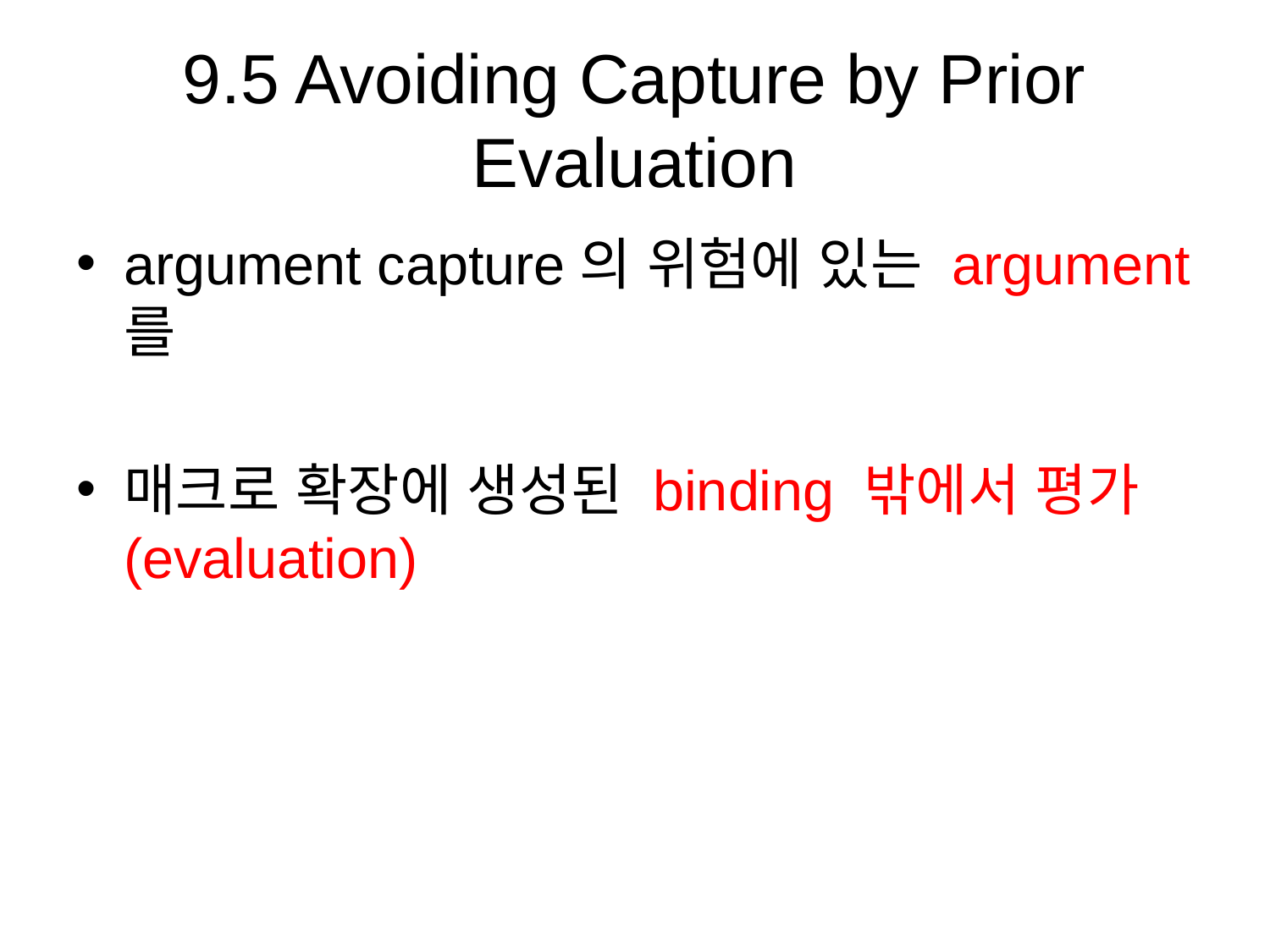

# 9.5 Avoiding Capture by Prior Evaluation
argument capture의 위험에 있는 argument를

매크로 확장에 생성된 binding 밖에서 평가(evaluation)